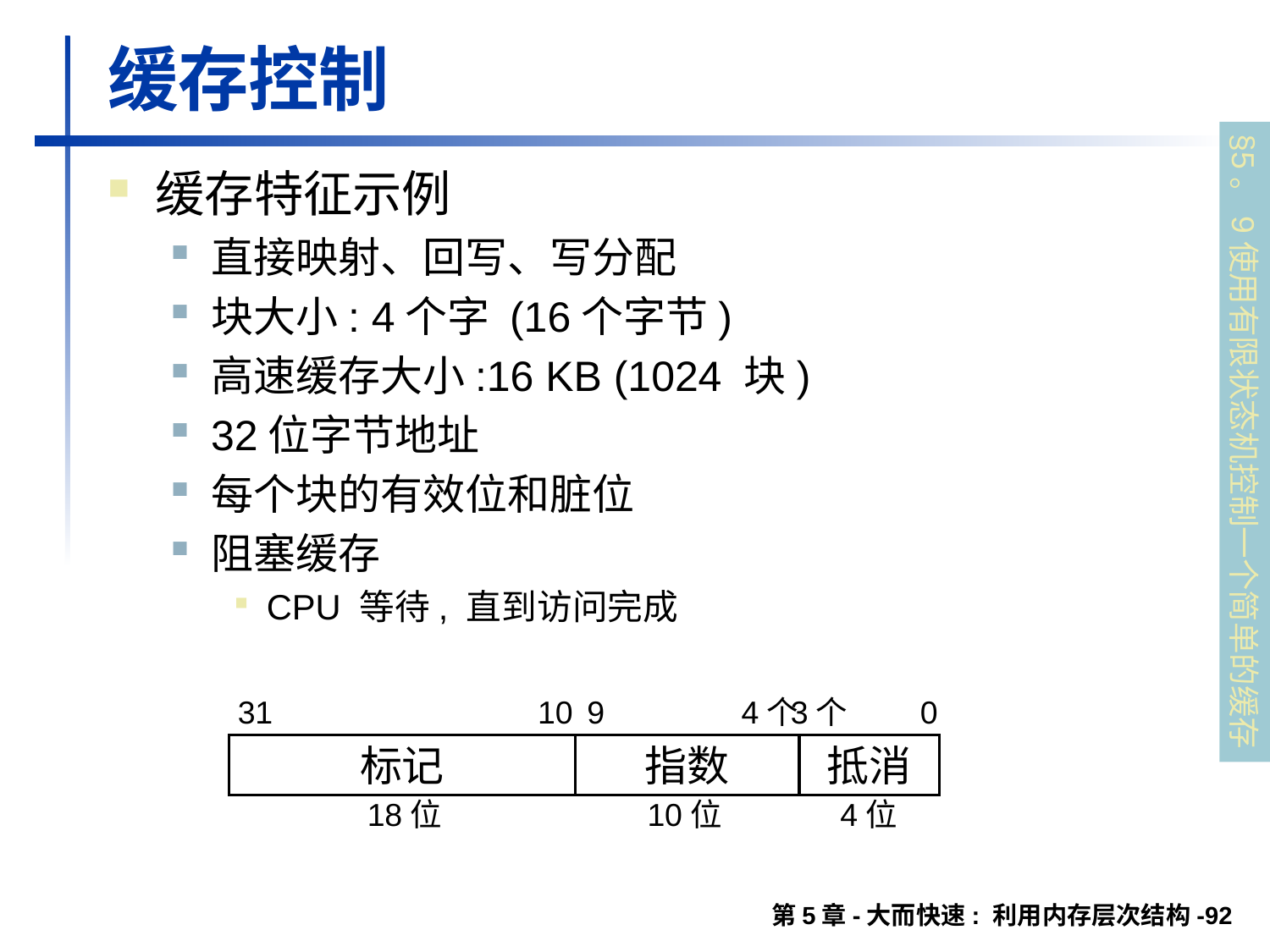

# 缓存控制
缓存特征示例
直接映射、回写、写分配
块大小: 4个字 (16个字节)
高速缓存大小:16 KB (1024 块)
32位字节地址
每个块的有效位和脏位
阻塞缓存
CPU 等待, 直到访问完成
§5。9使用有限状态机控制一个简单的缓存
31
10
9
4个
3个
0
标记
指数
抵消
18位
10位
4位
第5章-大而快速: 利用内存层次结构-92